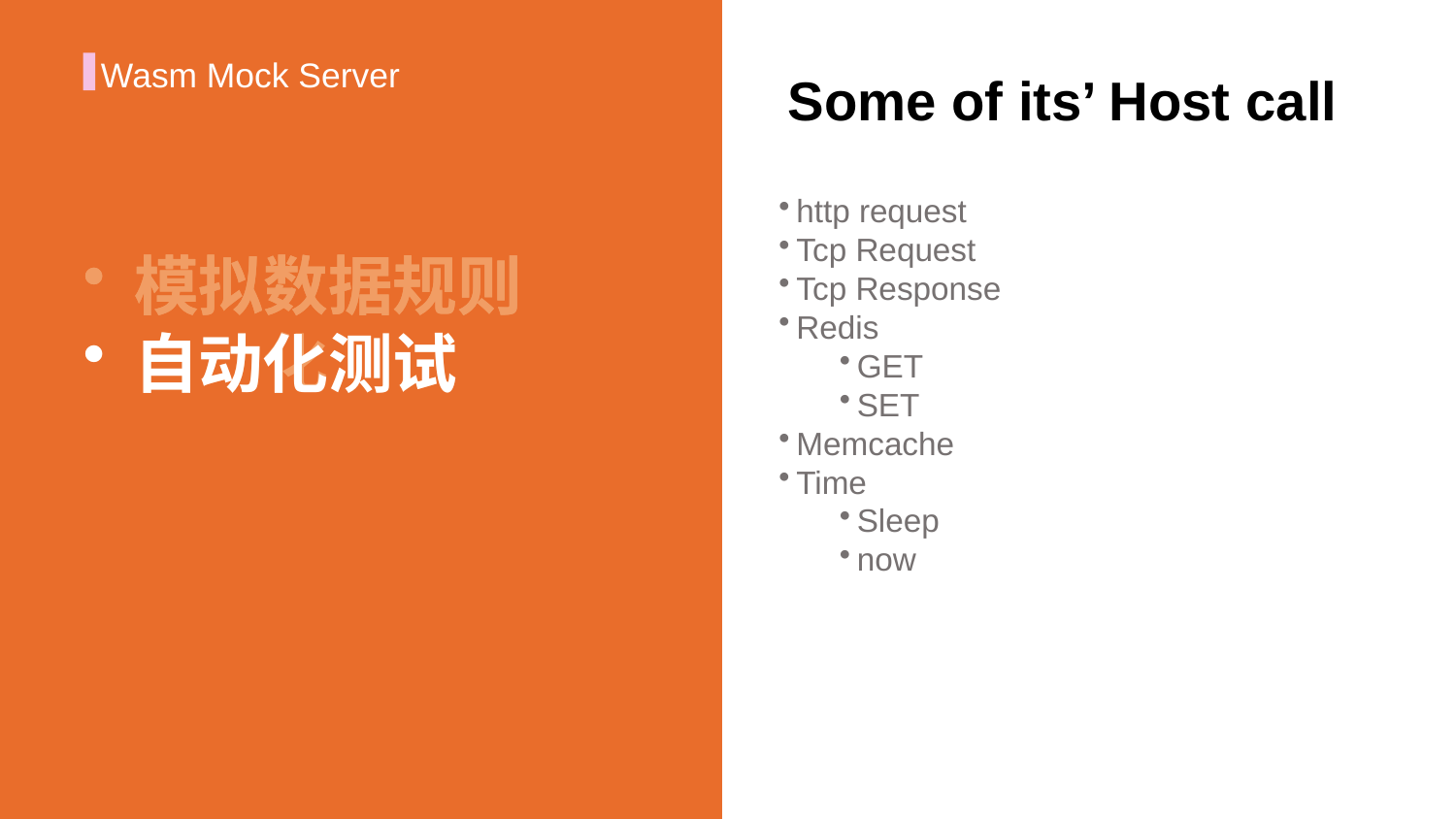

Wasm Mock Server

Some of its’ Host call
http request
Tcp Request
Tcp Response
Redis
GET
SET
Memcache
Time
Sleep
now
模拟数据规则
自动化测试

模拟数据规则
自动化测试